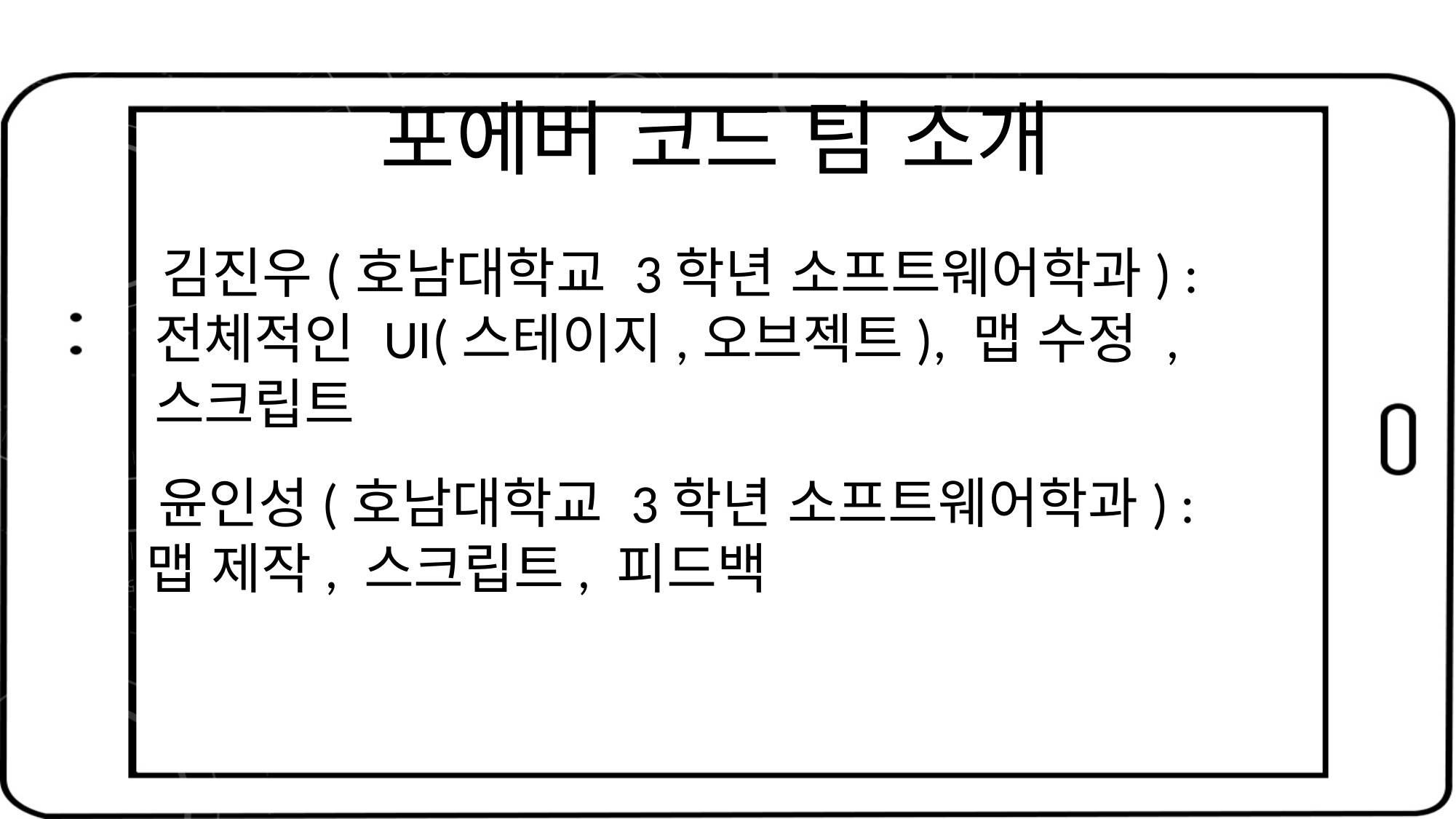

포에버 코드 팀 소개
 김진우(호남대학교 3학년 소프트웨어학과) :
  전체적인 UI(스테이지,오브젝트), 맵 수정 ,
  스크립트
 윤인성(호남대학교 3학년 소프트웨어학과) :
맵 제작, 스크립트, 피드백